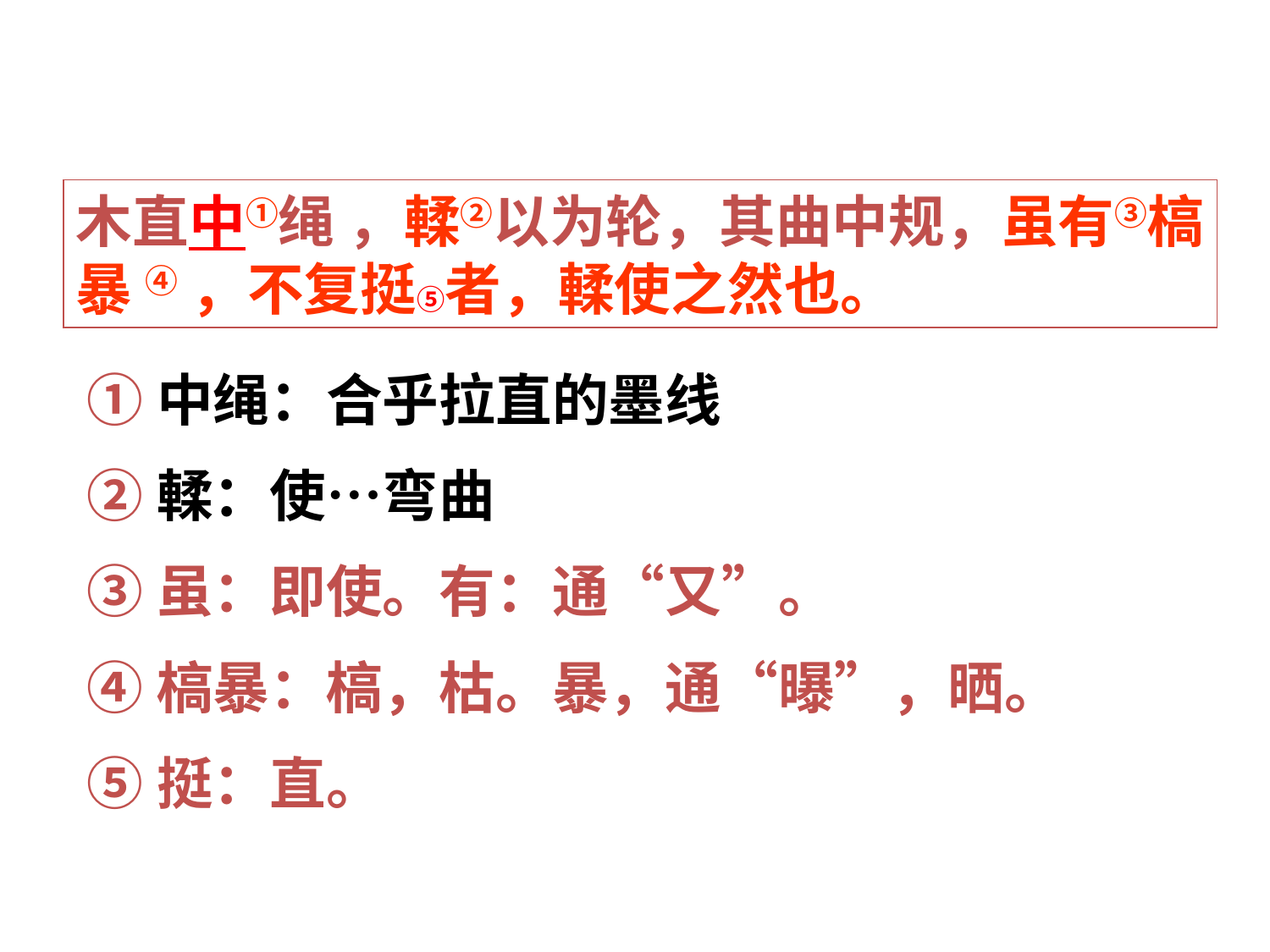

木直中①绳 ，輮②以为轮，其曲中规，虽有③槁暴 ④ ，不复挺⑤者，輮使之然也。
①中绳：合乎拉直的墨线
②輮：使…弯曲
③虽：即使。有：通“又”。
④槁暴：槁，枯。暴，通“曝”，晒。
⑤挺：直。